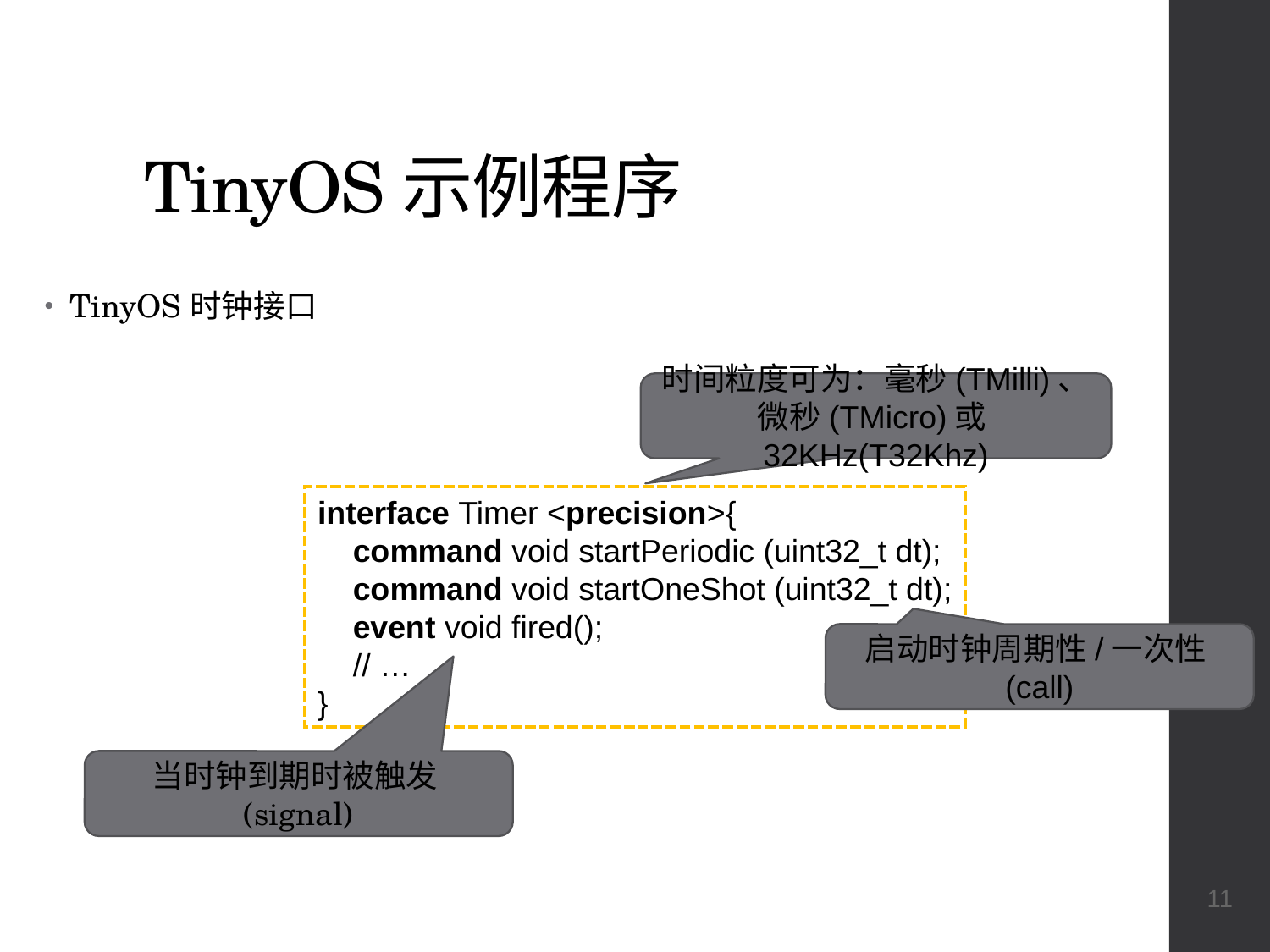

# TinyOS示例程序
TinyOS时钟接口
时间粒度可为：毫秒(TMilli)、微秒(TMicro)或32KHz(T32Khz)
interface Timer <precision>{
    command void startPeriodic (uint32_t dt);
    command void startOneShot (uint32_t dt);
    event void fired();
    // …
}
启动时钟周期性/一次性(call)
当时钟到期时被触发(signal)
11